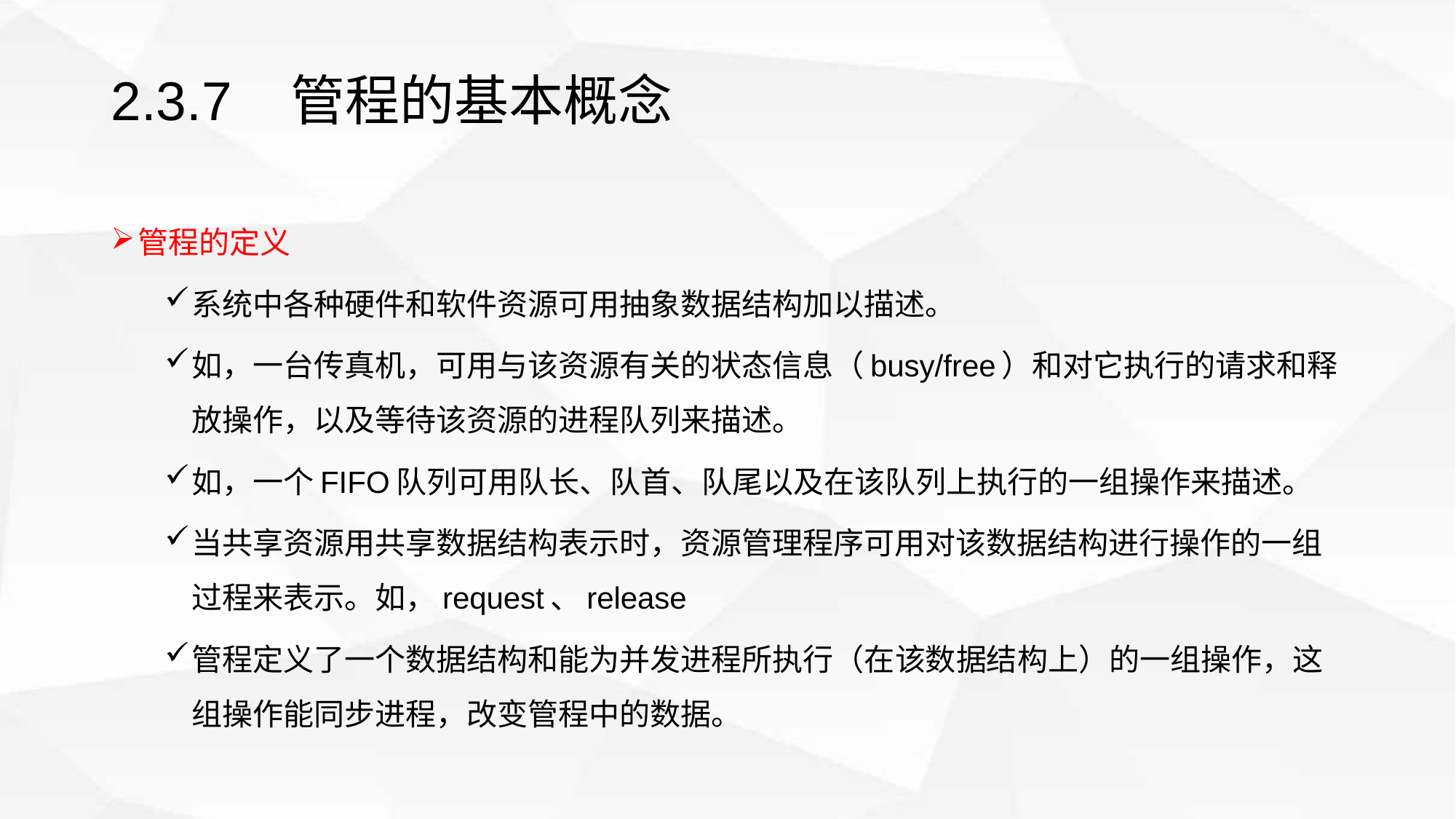

# 2.3.7   管程的基本概念
管程的定义
系统中各种硬件和软件资源可用抽象数据结构加以描述。
如，一台传真机，可用与该资源有关的状态信息（busy/free）和对它执行的请求和释放操作，以及等待该资源的进程队列来描述。
如，一个FIFO队列可用队长、队首、队尾以及在该队列上执行的一组操作来描述。
当共享资源用共享数据结构表示时，资源管理程序可用对该数据结构进行操作的一组过程来表示。如，request、release
管程定义了一个数据结构和能为并发进程所执行（在该数据结构上）的一组操作，这组操作能同步进程，改变管程中的数据。